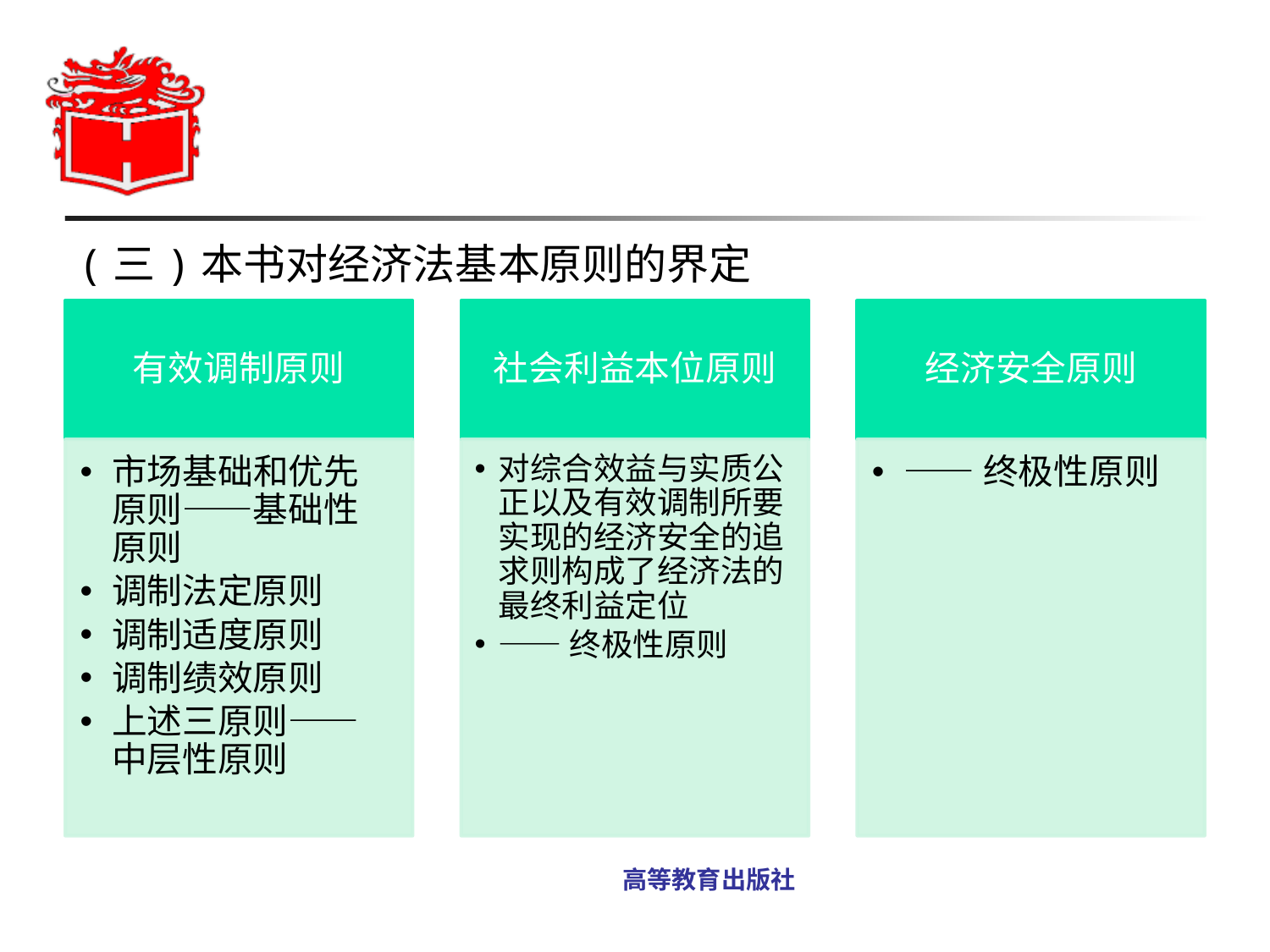

(三)本书对经济法基本原则的界定
有效调制原则
市场基础和优先原则——基础性原则
调制法定原则
调制适度原则
调制绩效原则
上述三原则——中层性原则
社会利益本位原则
对综合效益与实质公正以及有效调制所要实现的经济安全的追求则构成了经济法的最终利益定位
——终极性原则
经济安全原则
——终极性原则

高等教育出版社